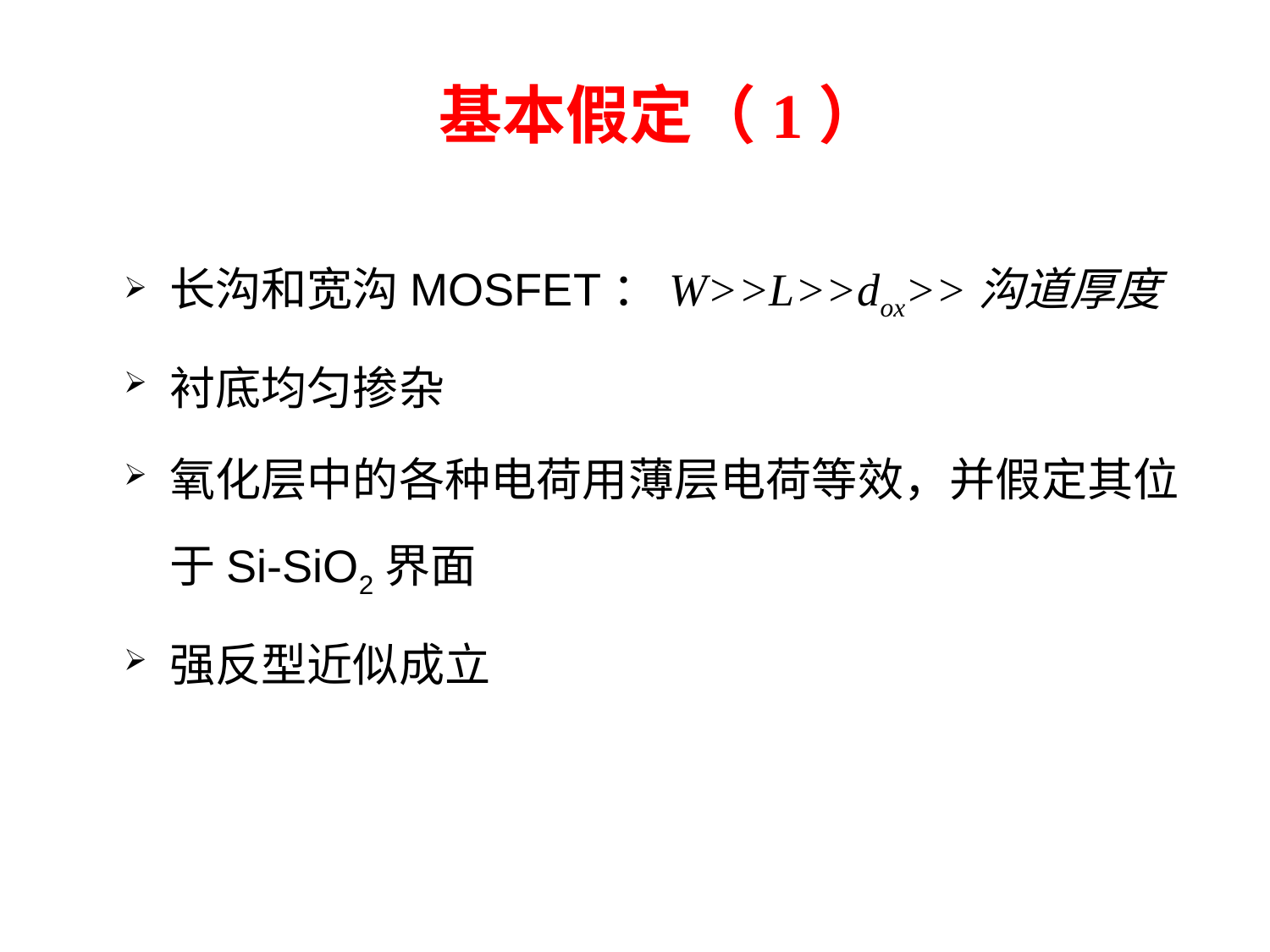

基本假定（1）
长沟和宽沟MOSFET：W>>L>>dox>>沟道厚度
衬底均匀掺杂
氧化层中的各种电荷用薄层电荷等效，并假定其位于Si-SiO2界面
强反型近似成立